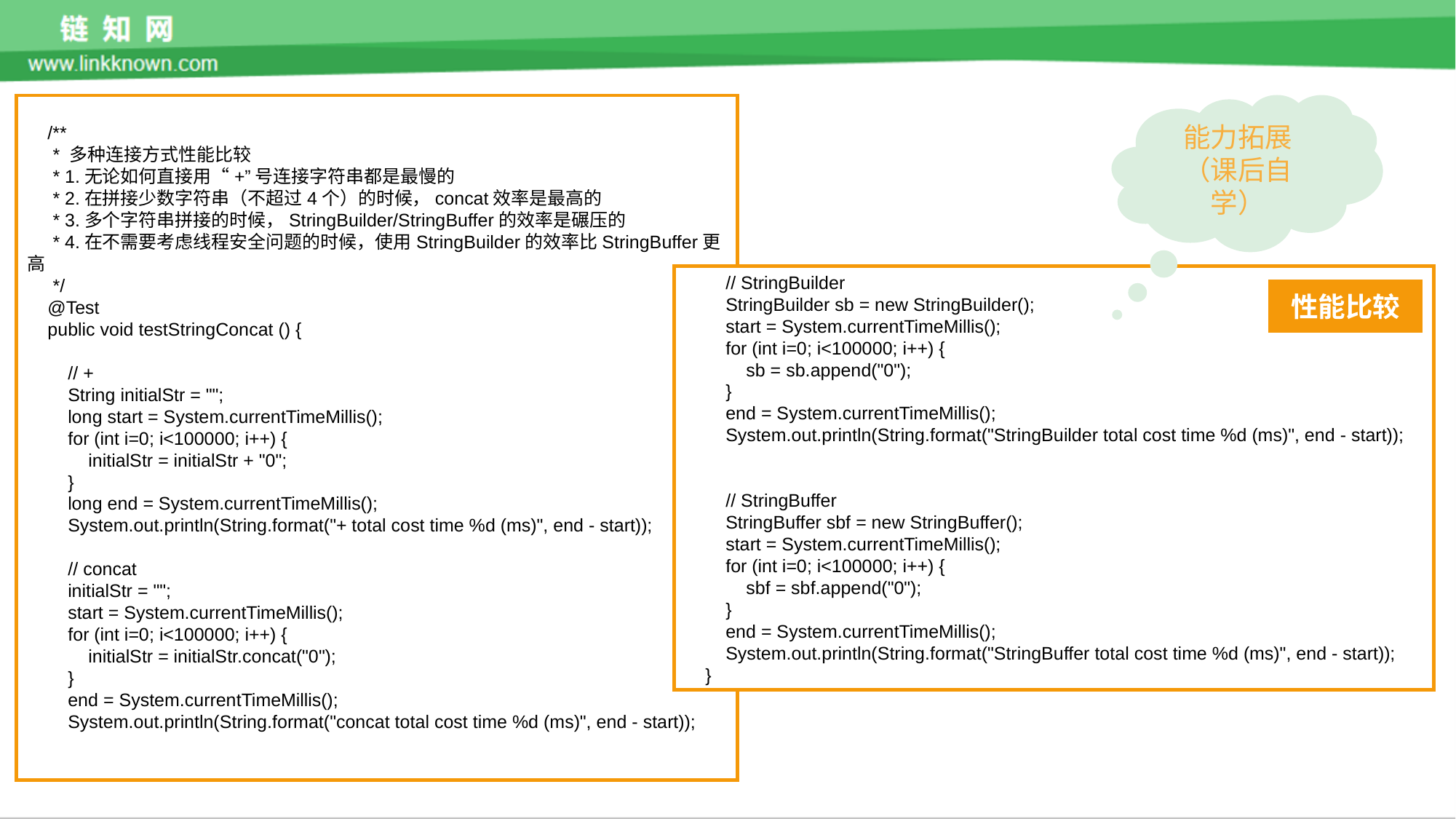

/**
     * 多种连接方式性能比较
     * 1.无论如何直接用“+”号连接字符串都是最慢的
     * 2.在拼接少数字符串（不超过4个）的时候，concat效率是最高的
     * 3.多个字符串拼接的时候，StringBuilder/StringBuffer的效率是碾压的
     * 4.在不需要考虑线程安全问题的时候，使用StringBuilder的效率比StringBuffer更高
     */
    @Test
    public void testStringConcat () {

        // +
        String initialStr = "";
        long start = System.currentTimeMillis();
        for (int i=0; i<100000; i++) {
            initialStr = initialStr + "0";
        }
        long end = System.currentTimeMillis();
        System.out.println(String.format("+ total cost time %d (ms)", end - start));

        // concat
        initialStr = "";
        start = System.currentTimeMillis();
        for (int i=0; i<100000; i++) {
            initialStr = initialStr.concat("0");
        }
        end = System.currentTimeMillis();
        System.out.println(String.format("concat total cost time %d (ms)", end - start));

能力拓展
（课后自学）
        // StringBuilder
        StringBuilder sb = new StringBuilder();
        start = System.currentTimeMillis();
        for (int i=0; i<100000; i++) {
            sb = sb.append("0");
        }
        end = System.currentTimeMillis();
        System.out.println(String.format("StringBuilder total cost time %d (ms)", end - start));

        // StringBuffer
        StringBuffer sbf = new StringBuffer();
        start = System.currentTimeMillis();
        for (int i=0; i<100000; i++) {
            sbf = sbf.append("0");
        }
        end = System.currentTimeMillis();
        System.out.println(String.format("StringBuffer total cost time %d (ms)", end - start));
    }
性能比较